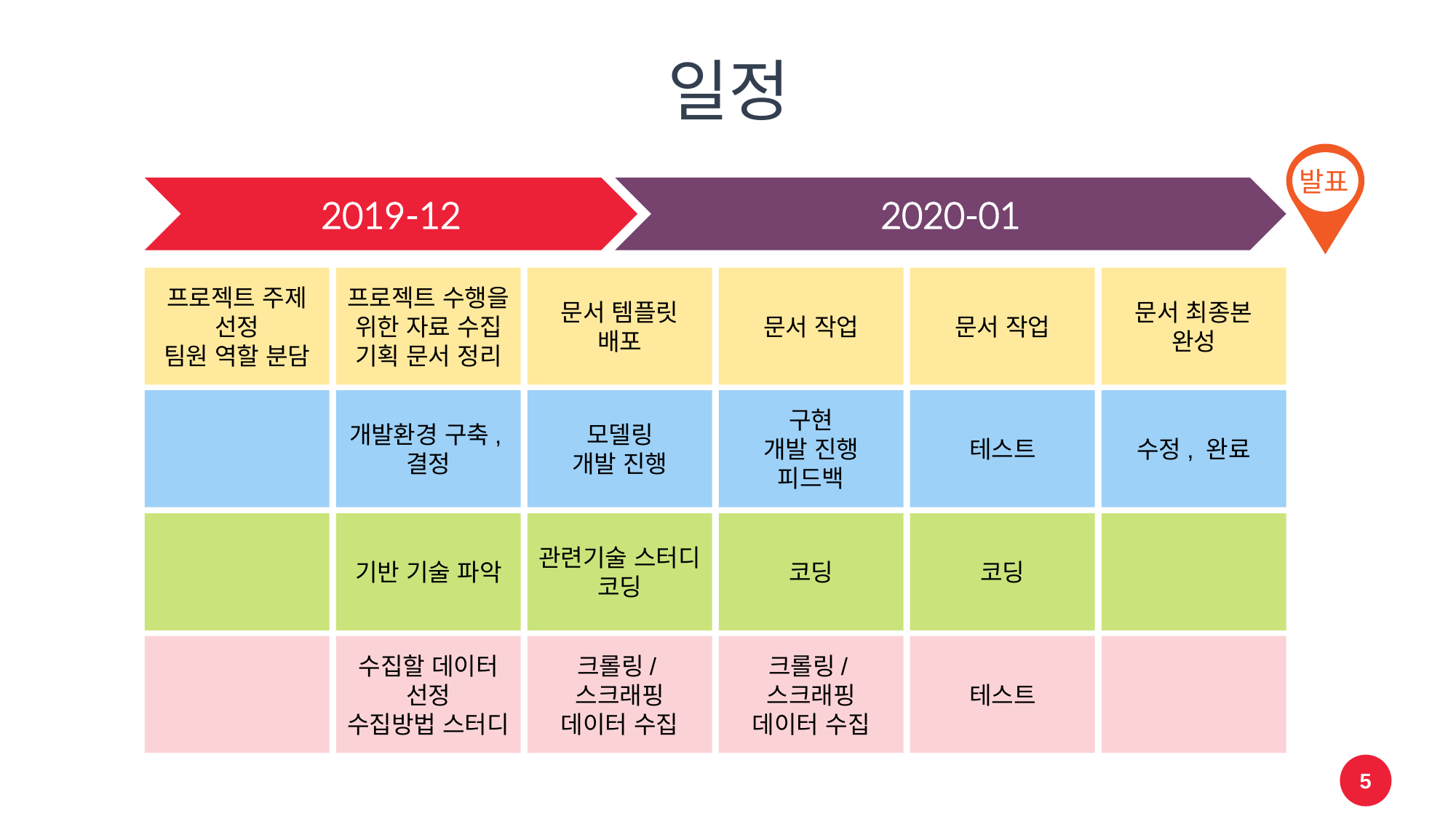

# 일정

발표
2019-12
2020-01
프로젝트 주제 선정
팀원 역할 분담
프로젝트 수행을 위한 자료 수집
기획 문서 정리
문서 템플릿 배포
문서 작업
문서 작업
문서 최종본
완성

개발환경 구축,결정
모델링
개발 진행
구현
개발 진행
피드백
테스트
수정, 완료

기반 기술 파악
관련기술 스터디
코딩
코딩
코딩

수집할 데이터 선정
수집방법 스터디
크롤링/스크래핑
데이터 수집
크롤링/스크래핑
데이터 수집
테스트